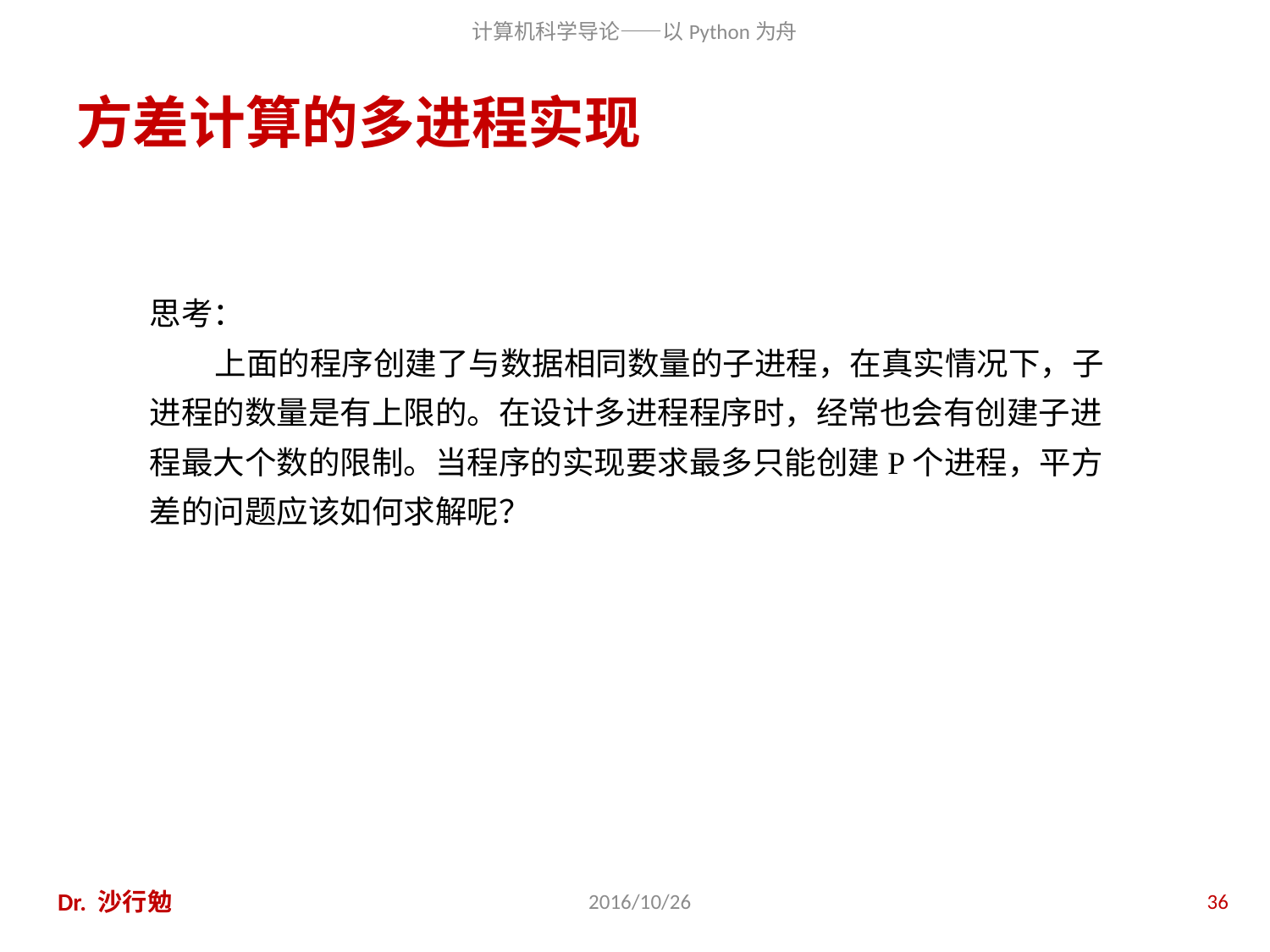

# 方差计算的多进程实现
思考：
        上面的程序创建了与数据相同数量的子进程，在真实情况下，子进程的数量是有上限的。在设计多进程程序时，经常也会有创建子进程最大个数的限制。当程序的实现要求最多只能创建P个进程，平方差的问题应该如何求解呢？
Dr. 沙行勉
2016/10/26
36